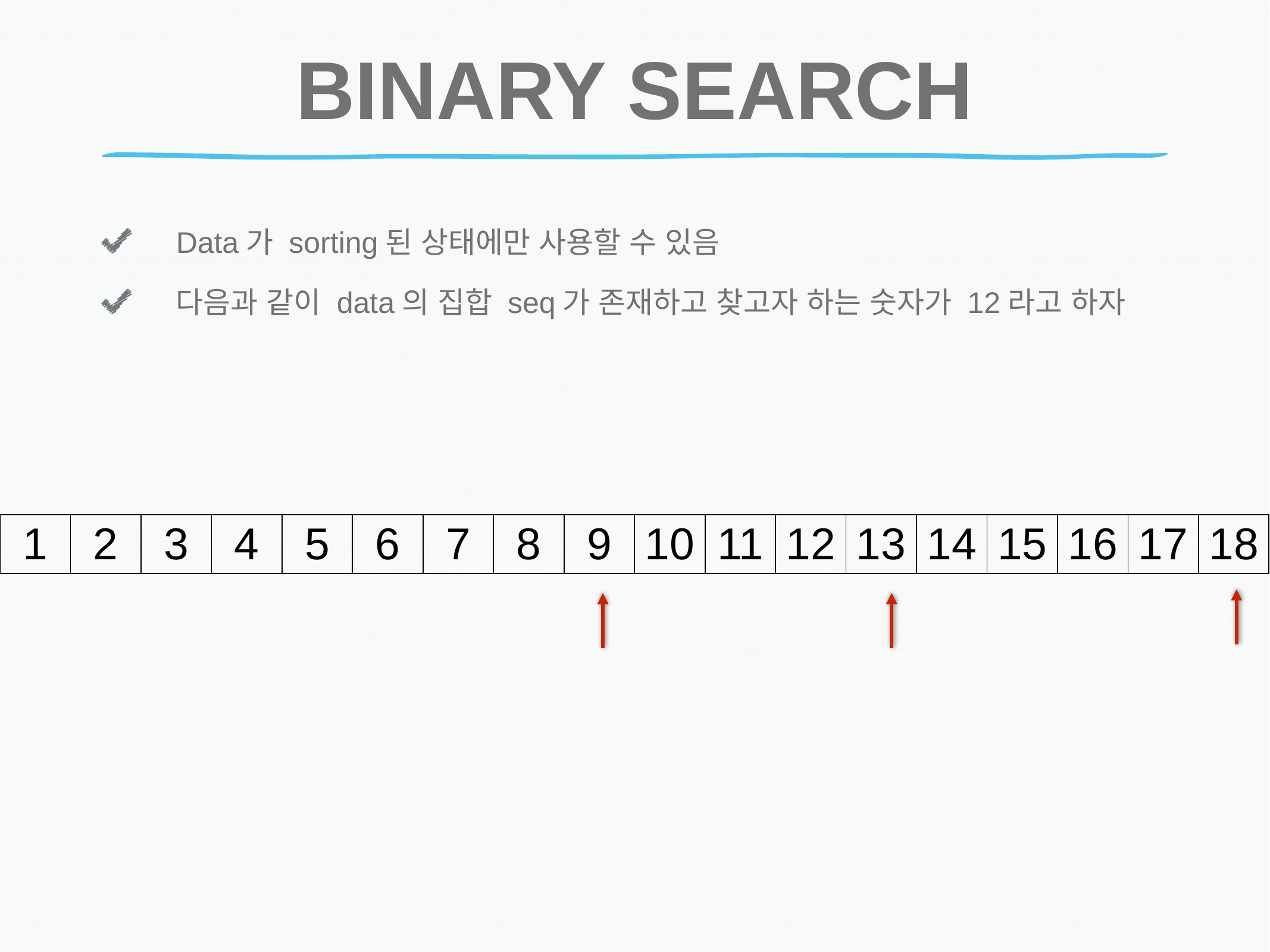

# binary search
Data가 sorting된 상태에만 사용할 수 있음
다음과 같이 data의 집합 seq가 존재하고 찾고자 하는 숫자가 12라고 하자
| 1 | 2 | 3 | 4 | 5 | 6 | 7 | 8 | 9 | 10 | 11 | 12 | 13 | 14 | 15 | 16 | 17 | 18 |
| --- | --- | --- | --- | --- | --- | --- | --- | --- | --- | --- | --- | --- | --- | --- | --- | --- | --- |